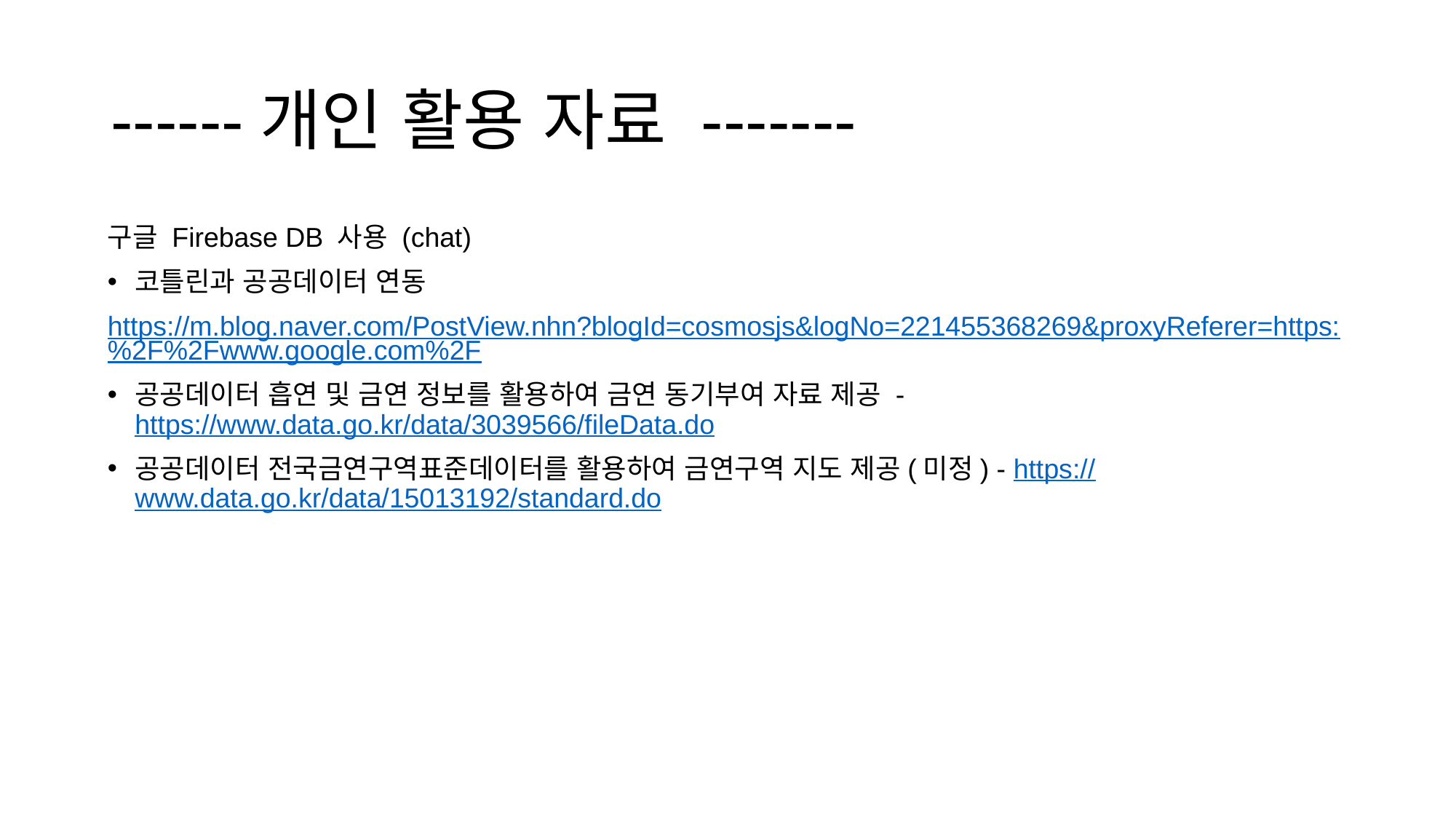

# ------개인 활용 자료 -------
구글 Firebase DB 사용 (chat)
코틀린과 공공데이터 연동
https://m.blog.naver.com/PostView.nhn?blogId=cosmosjs&logNo=221455368269&proxyReferer=https:%2F%2Fwww.google.com%2F
공공데이터 흡연 및 금연 정보를 활용하여 금연 동기부여 자료 제공 - https://www.data.go.kr/data/3039566/fileData.do
공공데이터 전국금연구역표준데이터를 활용하여 금연구역 지도 제공(미정) - https://www.data.go.kr/data/15013192/standard.do